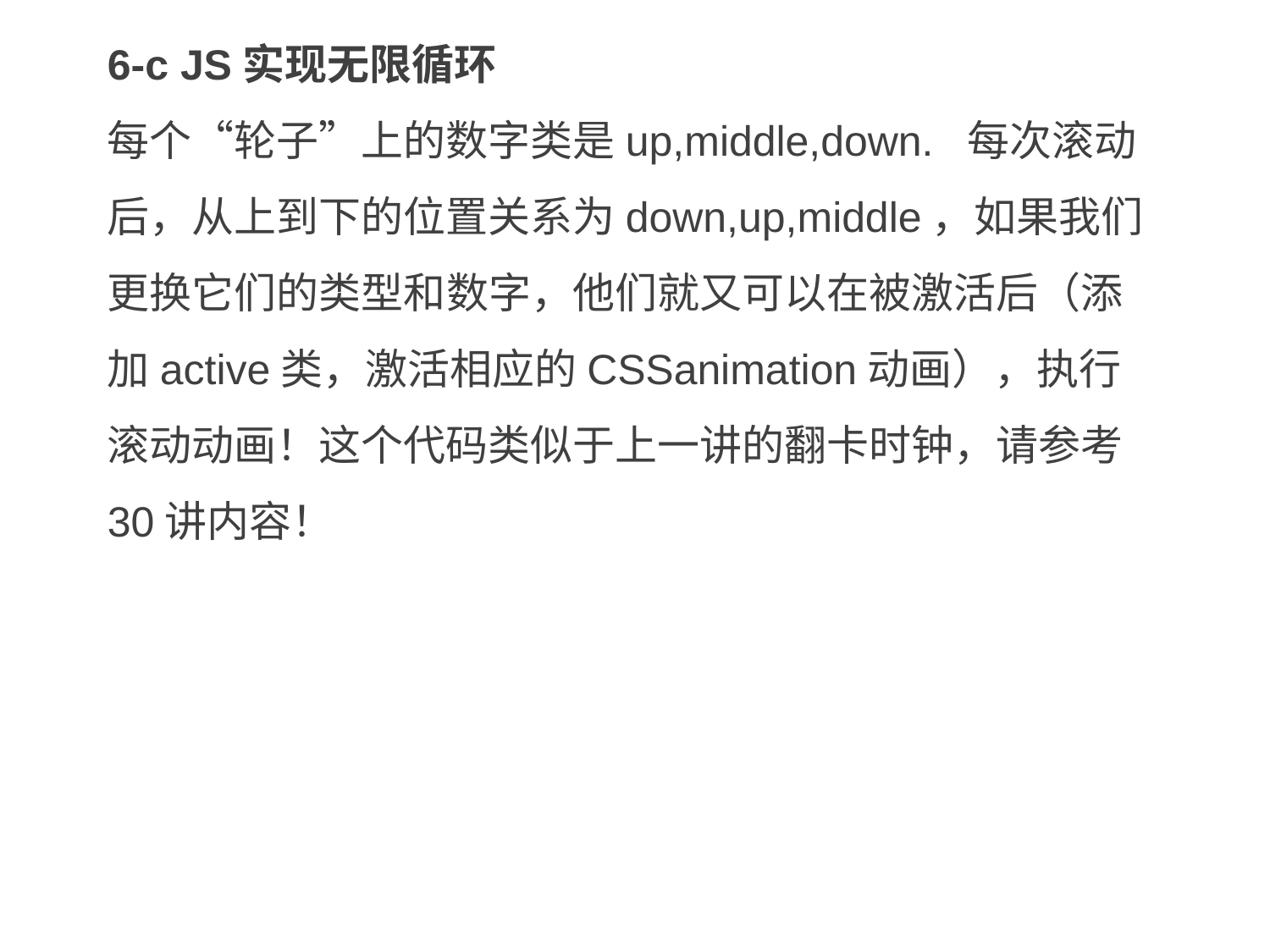

6-c JS实现无限循环
每个“轮子”上的数字类是up,middle,down.  每次滚动后，从上到下的位置关系为down,up,middle，如果我们更换它们的类型和数字，他们就又可以在被激活后（添加active类，激活相应的CSSanimation动画），执行滚动动画！这个代码类似于上一讲的翻卡时钟，请参考30讲内容！